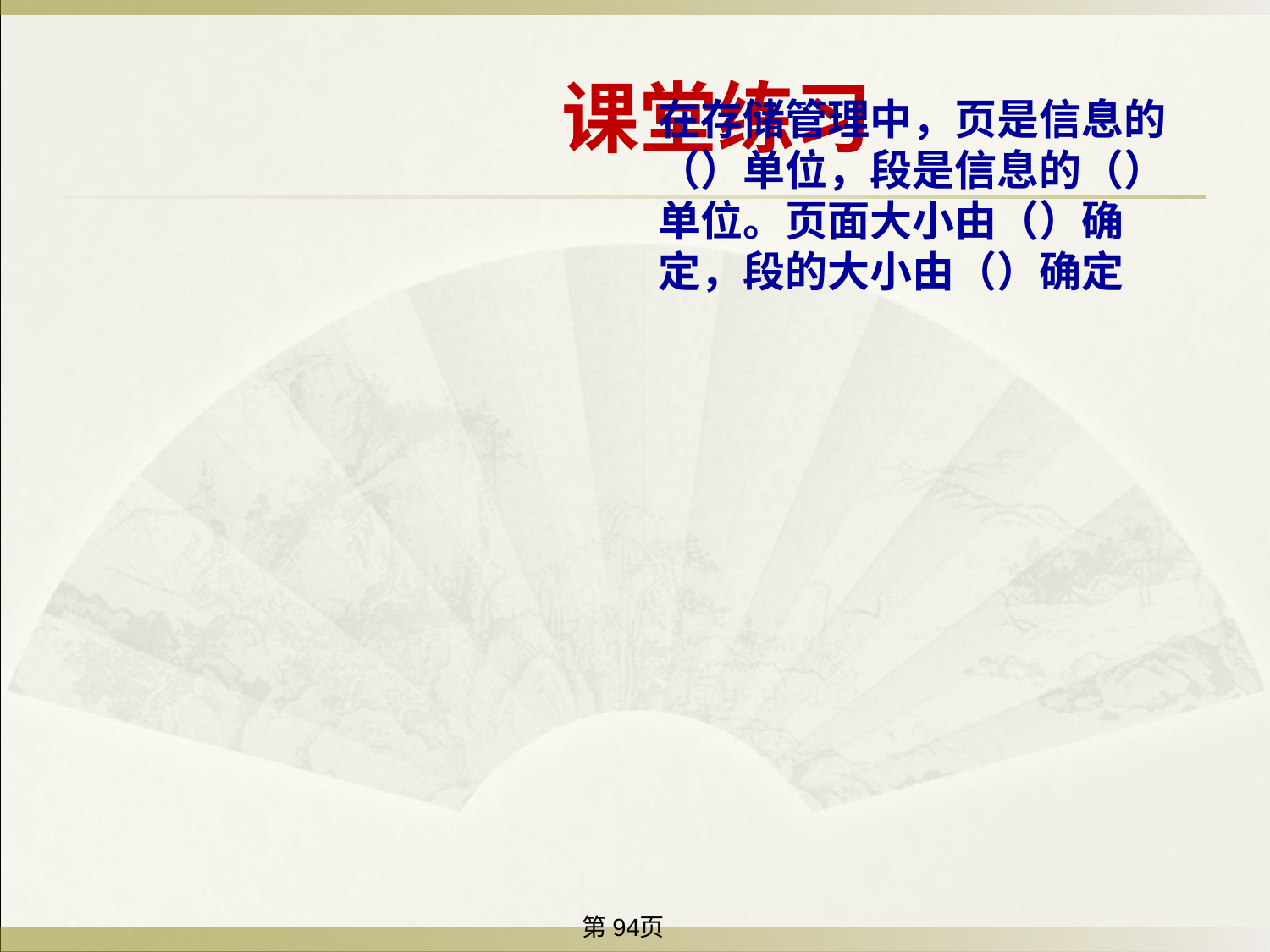

课堂练习
在存储管理中，页是信息的（）单位，段是信息的（）单位。页面大小由（）确定，段的大小由（）确定